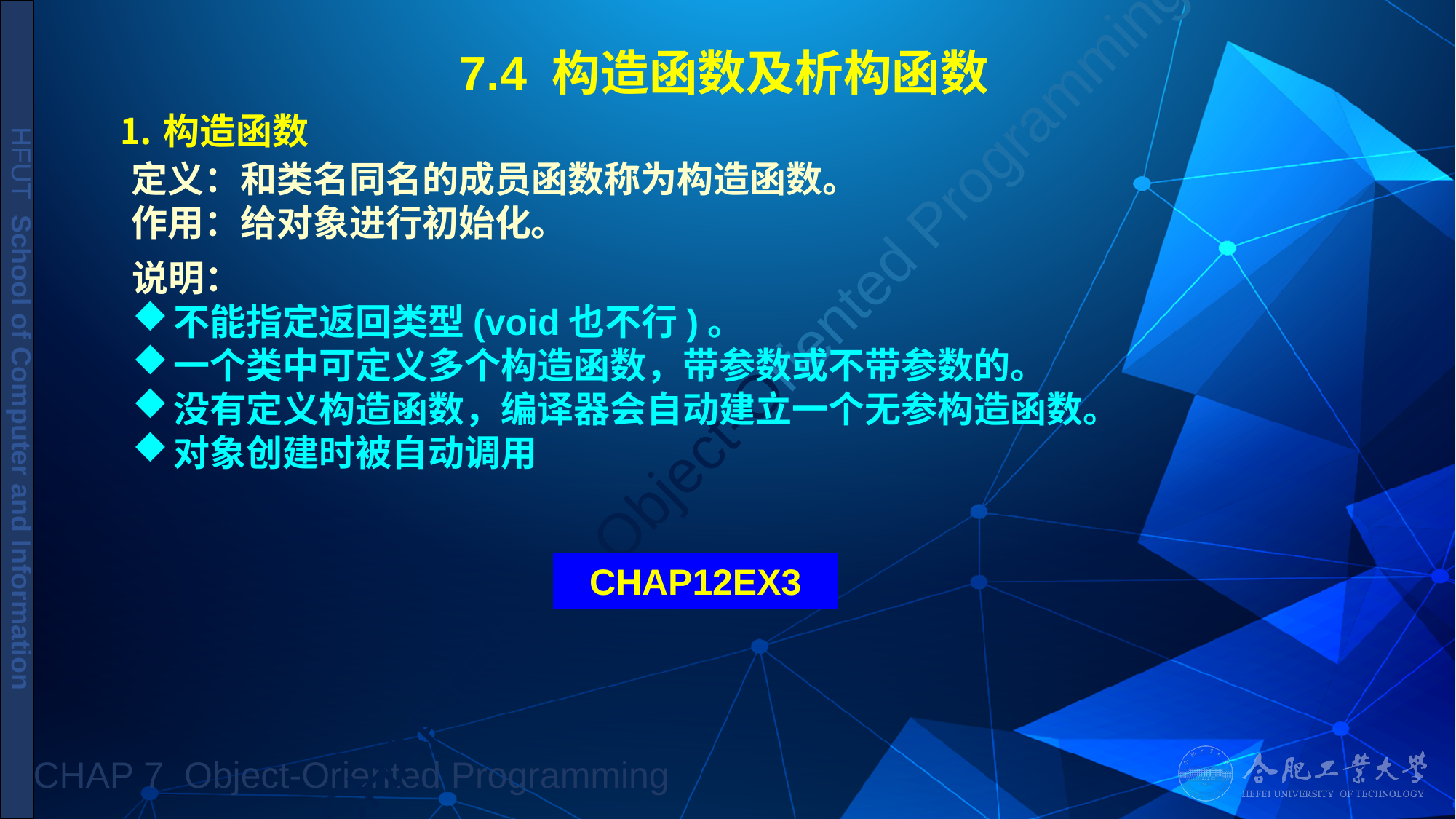

# 7.4 构造函数及析构函数
         ⒈构造函数
定义：和类名同名的成员函数称为构造函数。
作用：给对象进行初始化。
说明：
不能指定返回类型(void也不行)。
一个类中可定义多个构造函数，带参数或不带参数的。
没有定义构造函数，编译器会自动建立一个无参构造函数。
对象创建时被自动调用
CHAP12EX3